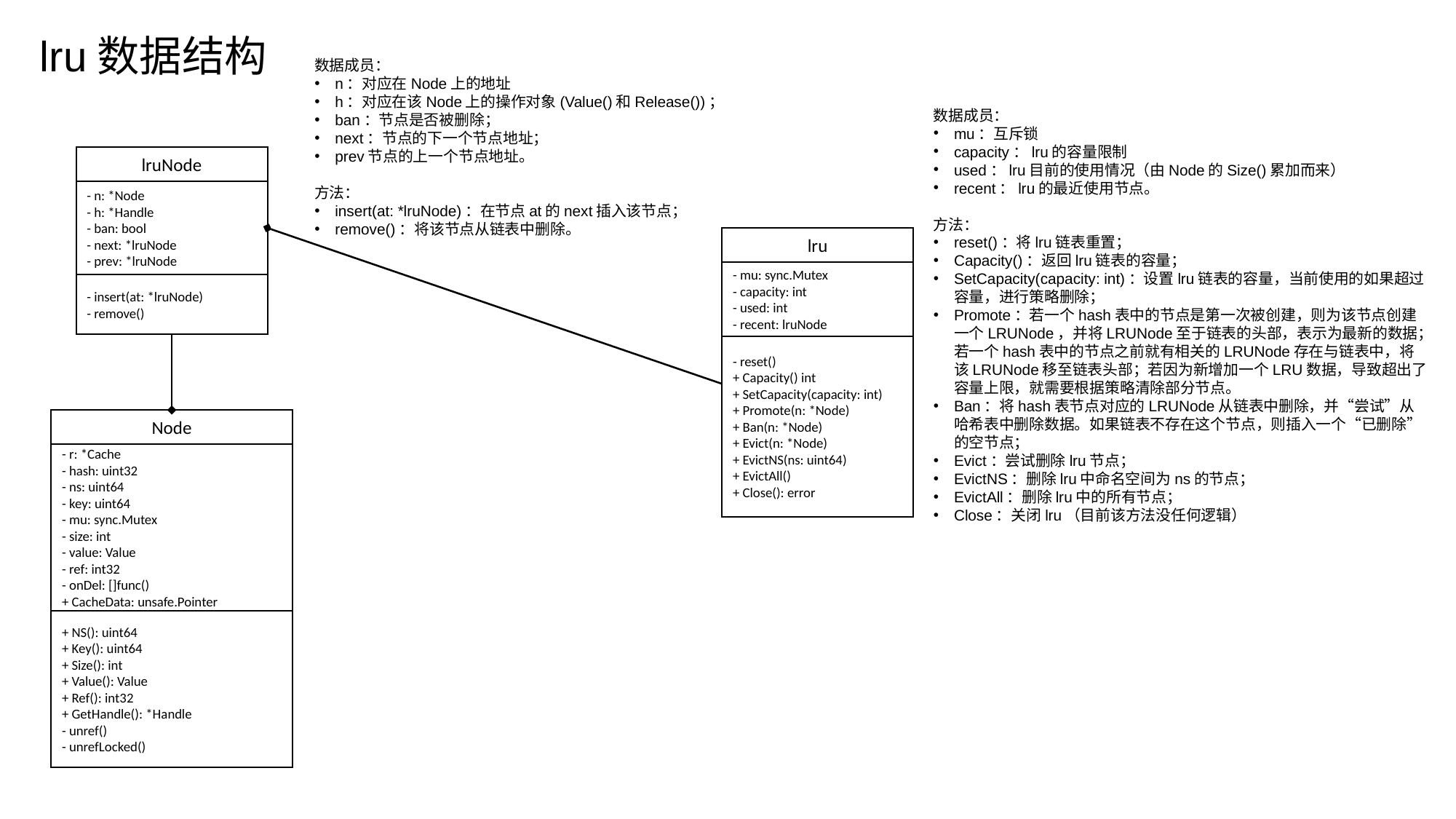

lru数据结构
数据成员：
n：对应在Node上的地址
h：对应在该Node上的操作对象(Value()和Release())；
ban：节点是否被删除；
next：节点的下一个节点地址；
prev节点的上一个节点地址。

方法：
insert(at: *lruNode)：在节点at的next插入该节点；
remove()：将该节点从链表中删除。

数据成员：
mu：互斥锁
capacity：lru的容量限制
used：lru目前的使用情况（由Node的Size()累加而来）
recent：lru的最近使用节点。

方法：
reset()：将lru链表重置；
Capacity()：返回lru链表的容量；
SetCapacity(capacity: int)：设置lru链表的容量，当前使用的如果超过容量，进行策略删除；
Promote：若一个hash表中的节点是第一次被创建，则为该节点创建一个LRUNode，并将LRUNode至于链表的头部，表示为最新的数据；若一个hash表中的节点之前就有相关的LRUNode存在与链表中，将该LRUNode移至链表头部；若因为新增加一个LRU数据，导致超出了容量上限，就需要根据策略清除部分节点。
Ban：将hash表节点对应的LRUNode从链表中删除，并“尝试”从哈希表中删除数据。如果链表不存在这个节点，则插入一个“已删除”的空节点；
Evict：尝试删除lru节点；
EvictNS：删除lru中命名空间为ns的节点；
EvictAll：删除lru中的所有节点；
Close：关闭lru（目前该方法没任何逻辑）

lruNode
- n: *Node
- h: *Handle
- ban: bool
- next: *lruNode
- prev: *lruNode
- insert(at: *lruNode)
- remove()
lru
- mu: sync.Mutex
- capacity: int
- used: int
- recent: lruNode
- reset()
+ Capacity() int
+ SetCapacity(capacity: int)
+ Promote(n: *Node)
+ Ban(n: *Node)
+ Evict(n: *Node)
+ EvictNS(ns: uint64)
+ EvictAll()
+ Close(): error
Node
- r: *Cache
- hash: uint32
- ns: uint64
- key: uint64
- mu: sync.Mutex
- size: int
- value: Value
- ref: int32
- onDel: []func()
+ CacheData: unsafe.Pointer
+ NS(): uint64
+ Key(): uint64
+ Size(): int
+ Value(): Value
+ Ref(): int32
+ GetHandle(): *Handle
- unref()
- unrefLocked()